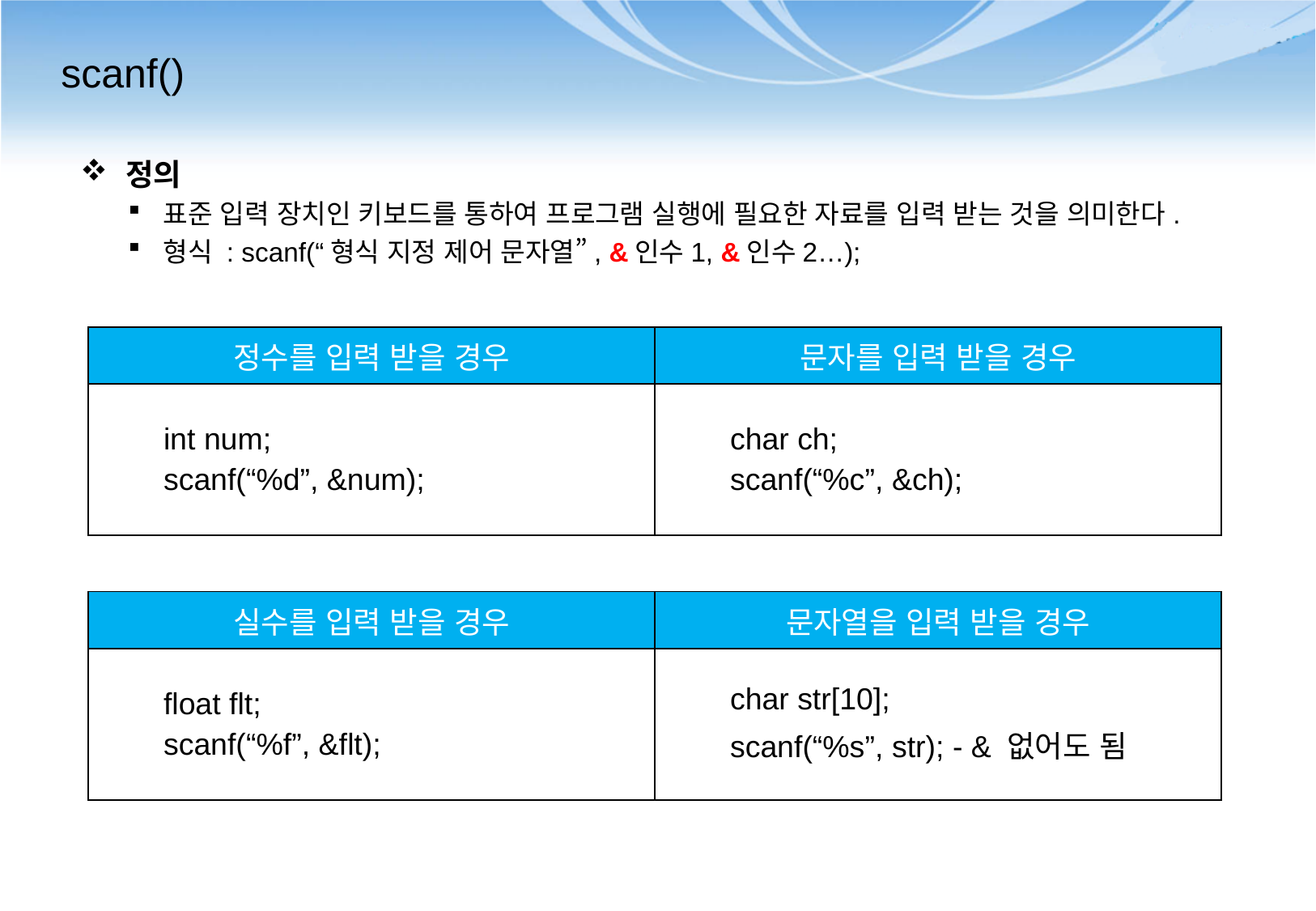

# scanf()
정의
표준 입력 장치인 키보드를 통하여 프로그램 실행에 필요한 자료를 입력 받는 것을 의미한다.
형식 : scanf(“형식 지정 제어 문자열”, &인수1, &인수2…);
| 정수를 입력 받을 경우 | 문자를 입력 받을 경우 |
| --- | --- |
| int num; scanf(“%d”, &num); | char ch; scanf(“%c”, &ch); |
|  |  |
| 실수를 입력 받을 경우 | 문자열을 입력 받을 경우 |
| float flt; scanf(“%f”, &flt); | char str[10]; scanf(“%s”, str); - & 없어도 됨 |